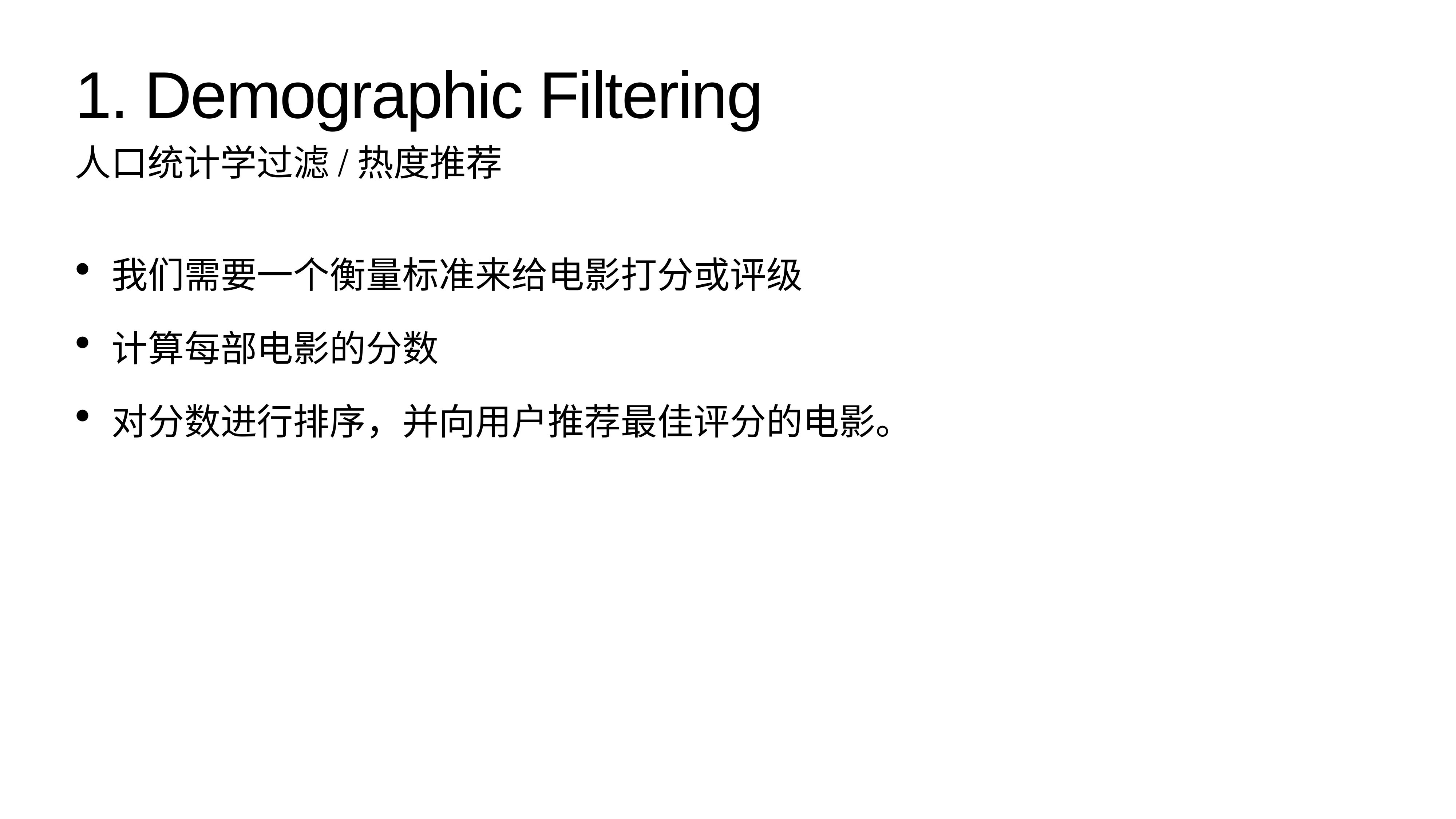

# 1. Demographic Filtering
人口统计学过滤/热度推荐
我们需要一个衡量标准来给电影打分或评级
计算每部电影的分数
对分数进行排序，并向用户推荐最佳评分的电影。